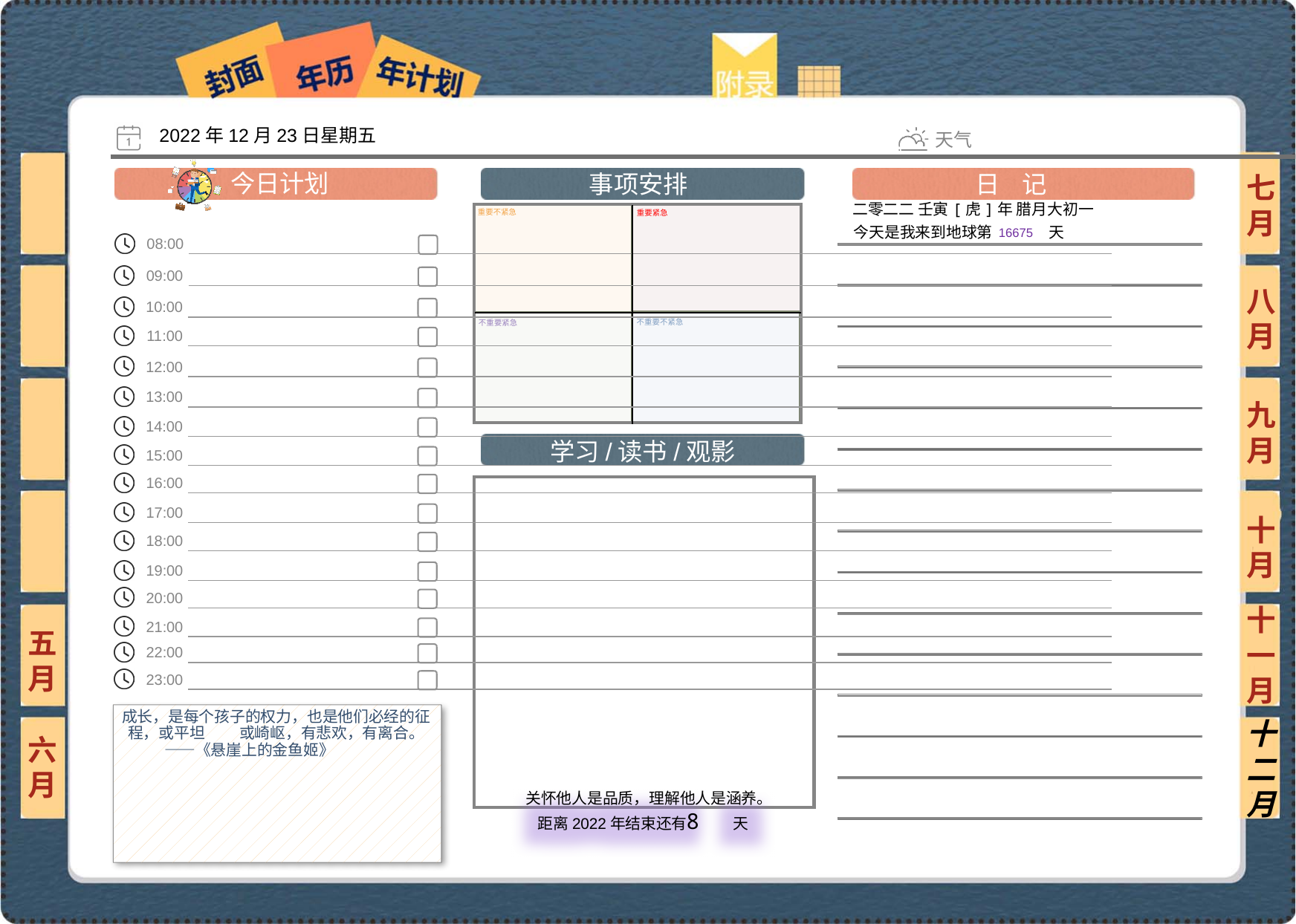

2022年12月23日星期五
七月
二零二二 壬寅[虎]年 腊月大初一
16675
八月
九月
十月
十一月
五月
成长，是每个孩子的权力，也是他们必经的征程，或平坦	或崎岖，有悲欢，有离合。——《悬崖上的金鱼姬》

六月
十二月
8
 关怀他人是品质，理解他人是涵养。